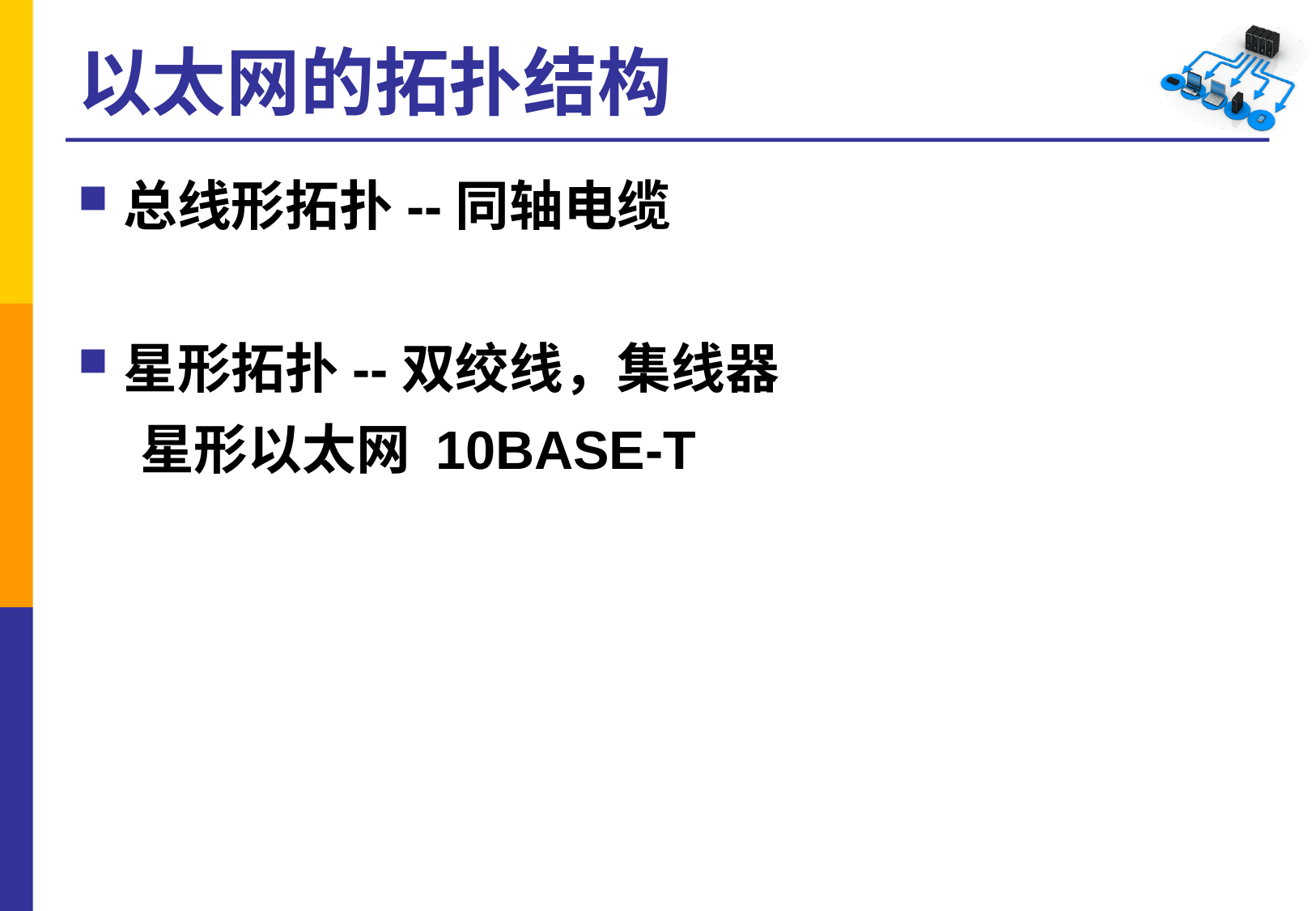

# 以太网的拓扑结构
总线形拓扑--同轴电缆

星形拓扑--双绞线，集线器
    星形以太网 10BASE-T